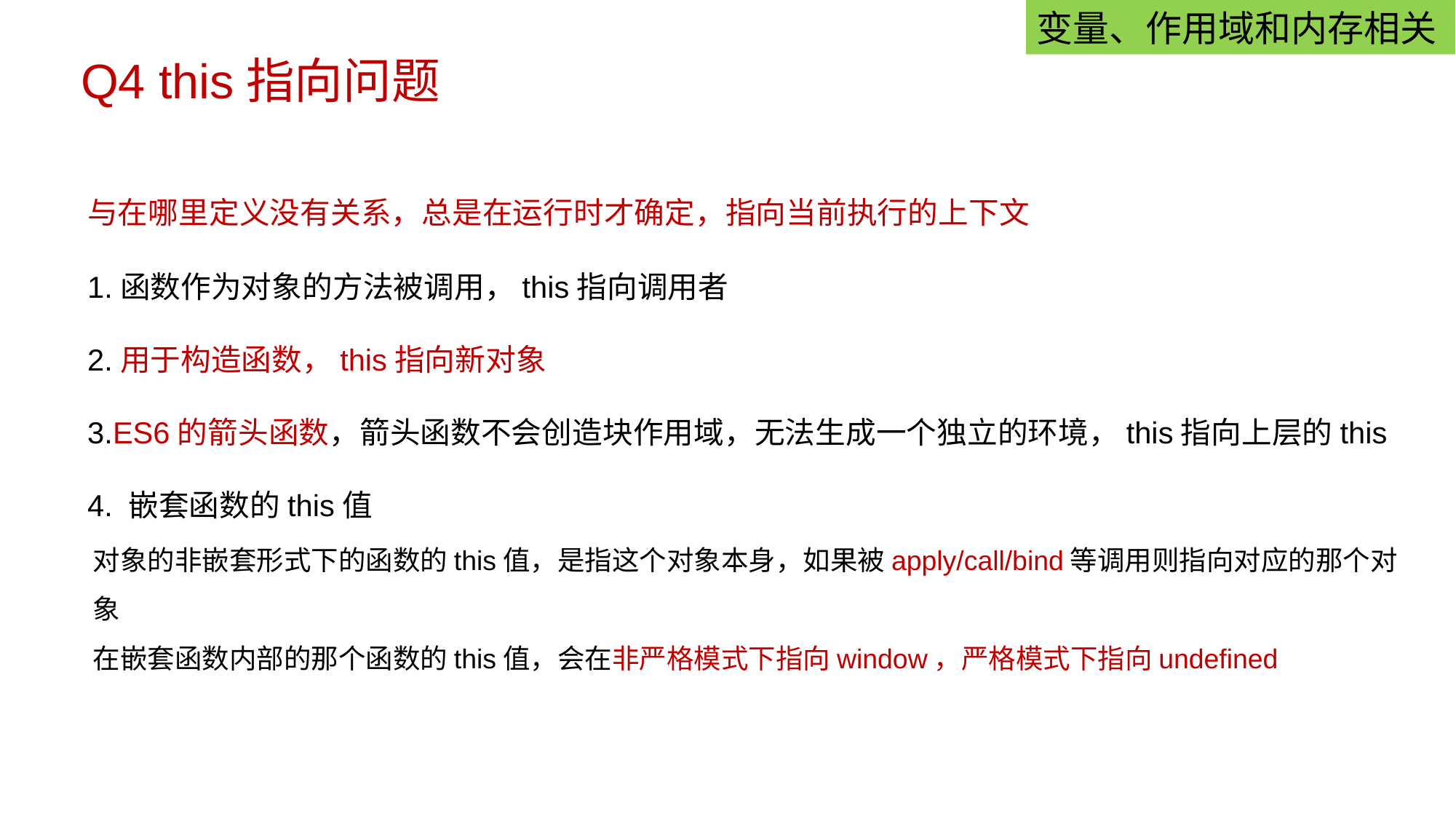

变量、作用域和内存相关
Q4 this指向问题
与在哪里定义没有关系，总是在运行时才确定，指向当前执行的上下文
1.函数作为对象的方法被调用，this指向调用者
2.用于构造函数，this指向新对象
3.ES6的箭头函数，箭头函数不会创造块作用域，无法生成一个独立的环境，this指向上层的this
4. 嵌套函数的this值
对象的非嵌套形式下的函数的this值，是指这个对象本身，如果被apply/call/bind等调用则指向对应的那个对象
在嵌套函数内部的那个函数的this值，会在非严格模式下指向window，严格模式下指向undefined